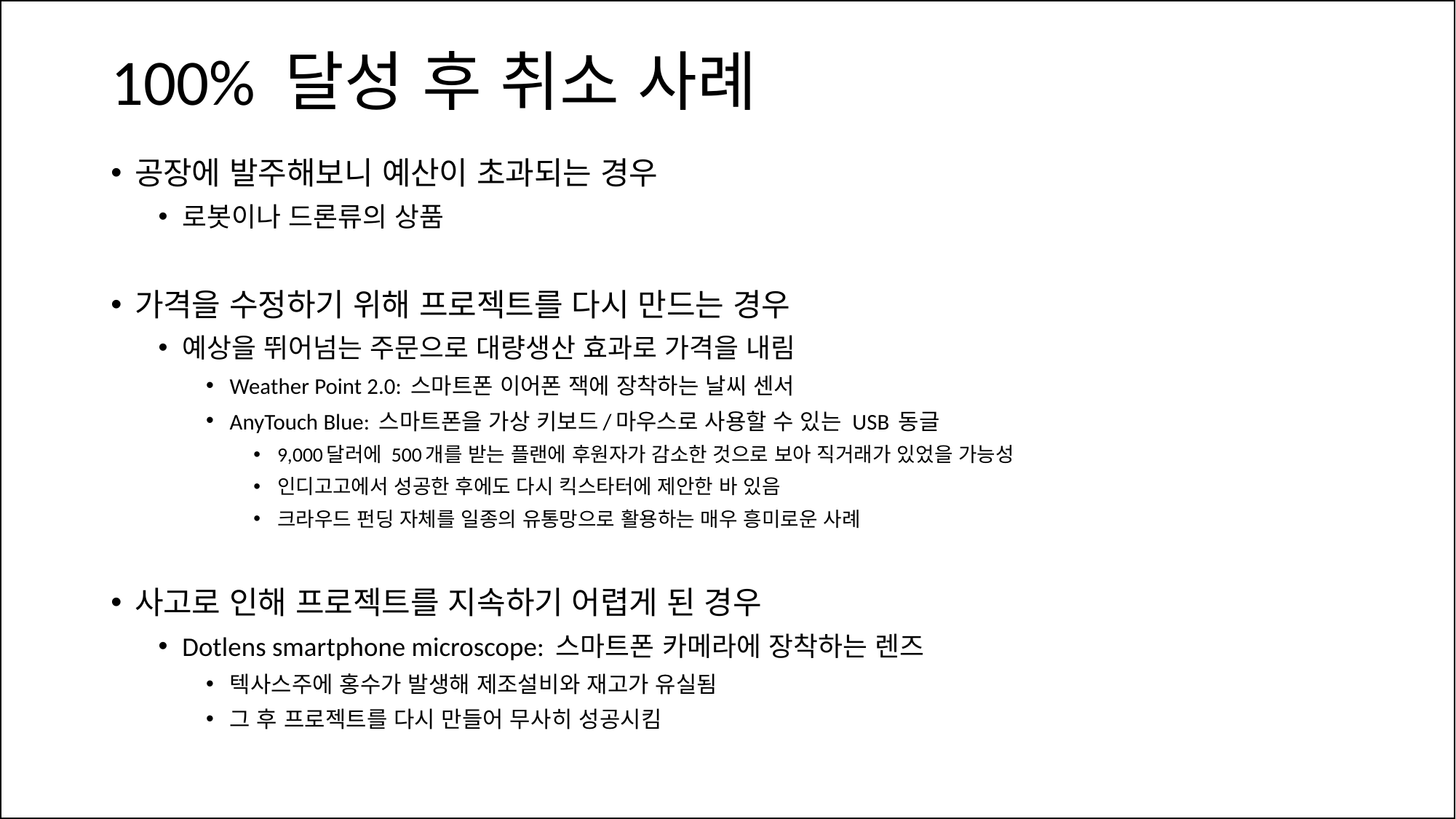

# 100% 달성 후 취소 사례
공장에 발주해보니 예산이 초과되는 경우
로봇이나 드론류의 상품

가격을 수정하기 위해 프로젝트를 다시 만드는 경우
예상을 뛰어넘는 주문으로 대량생산 효과로 가격을 내림
Weather Point 2.0: 스마트폰 이어폰 잭에 장착하는 날씨 센서
AnyTouch Blue: 스마트폰을 가상 키보드/마우스로 사용할 수 있는 USB 동글
9,000달러에 500개를 받는 플랜에 후원자가 감소한 것으로 보아 직거래가 있었을 가능성
인디고고에서 성공한 후에도 다시 킥스타터에 제안한 바 있음
크라우드 펀딩 자체를 일종의 유통망으로 활용하는 매우 흥미로운 사례

사고로 인해 프로젝트를 지속하기 어렵게 된 경우
Dotlens smartphone microscope: 스마트폰 카메라에 장착하는 렌즈
텍사스주에 홍수가 발생해 제조설비와 재고가 유실됨
그 후 프로젝트를 다시 만들어 무사히 성공시킴